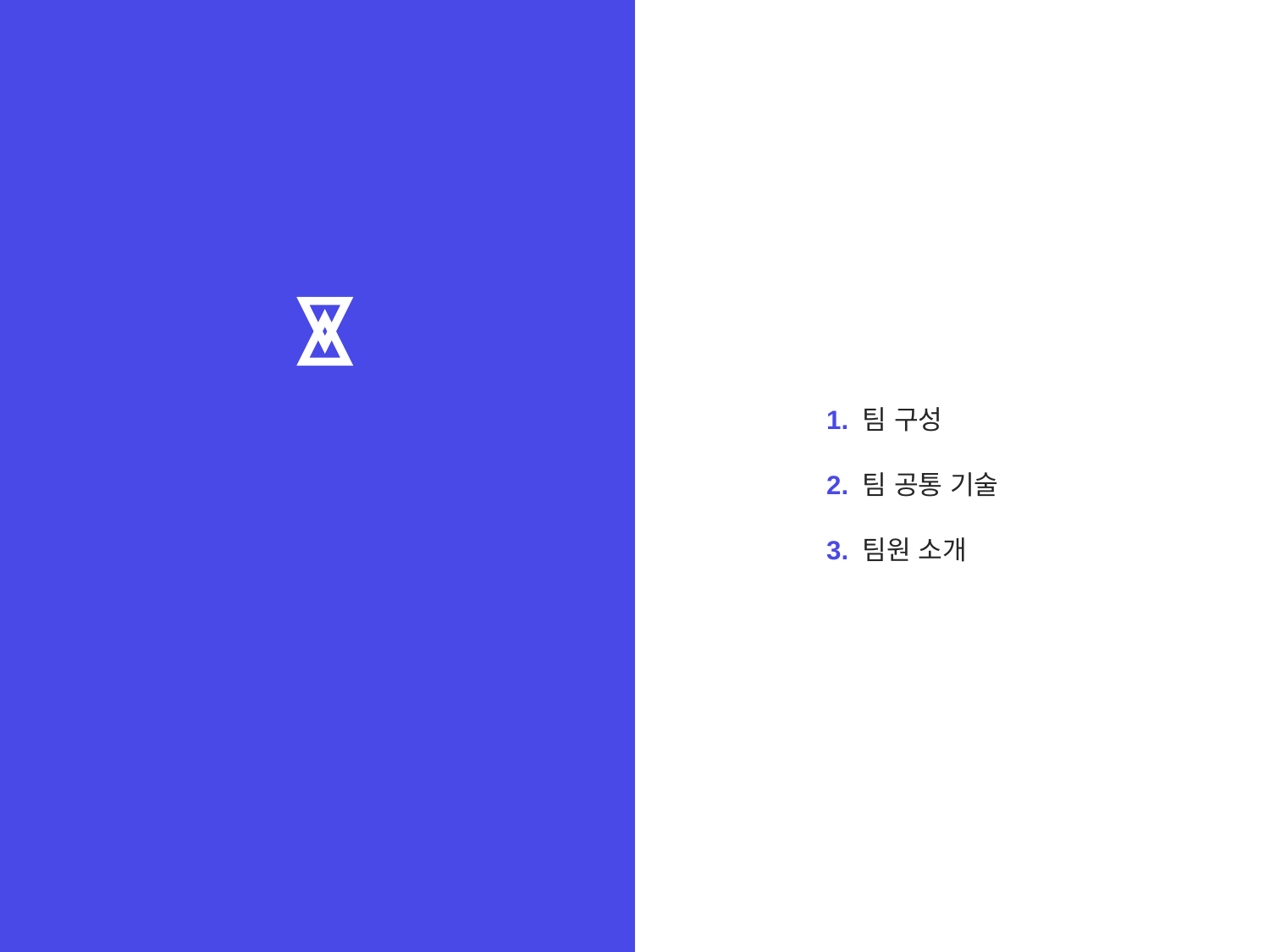

1. 팀 구성
2. 팀 공통 기술
3. 팀원 소개

# Eagle Five 팀 구성도